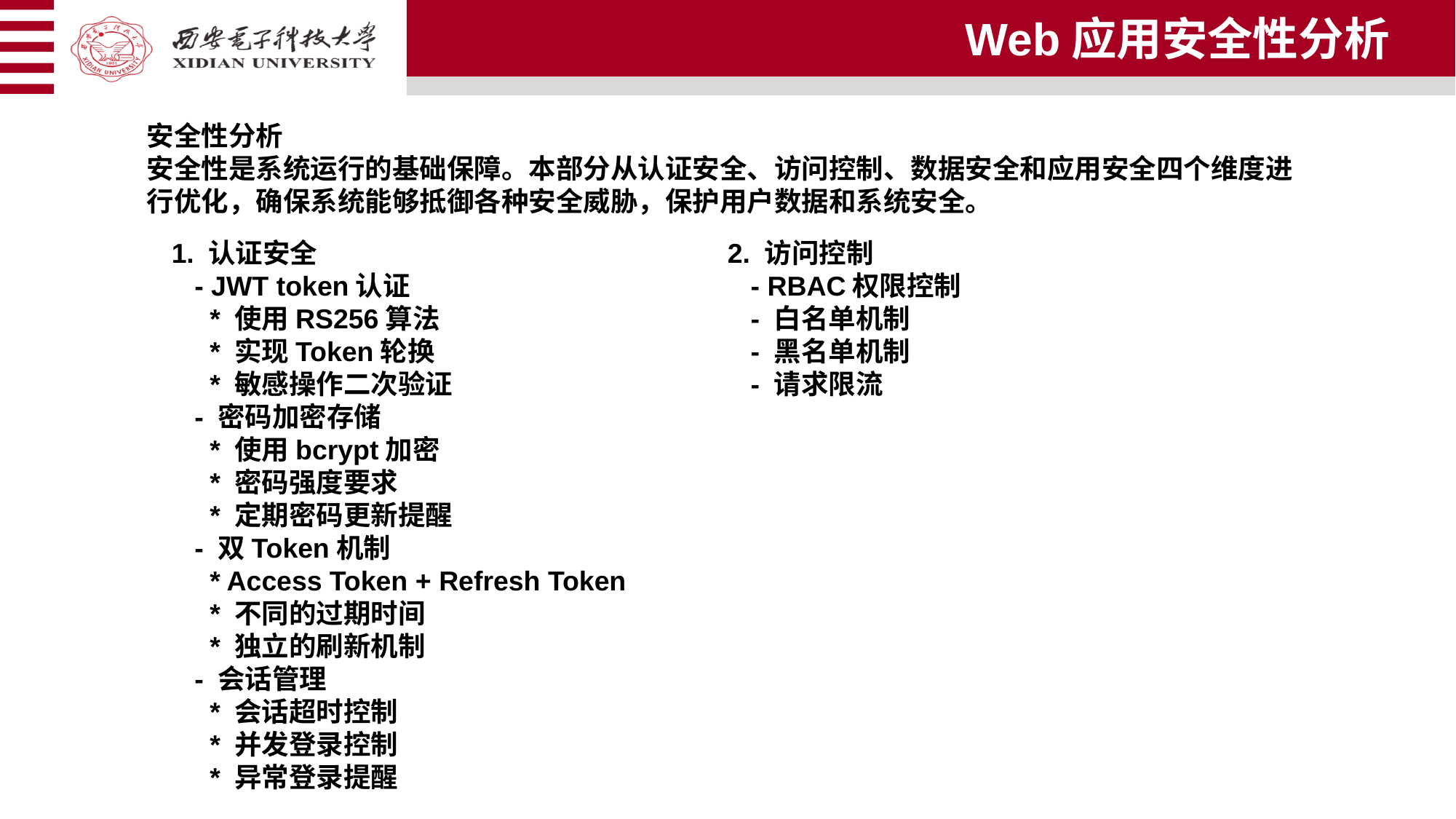

Web应用安全性分析

安全性分析
安全性是系统运行的基础保障。本部分从认证安全、访问控制、数据安全和应用安全四个维度进行优化，确保系统能够抵御各种安全威胁，保护用户数据和系统安全。

1. 认证安全
   - JWT token认证
     * 使用RS256算法
     * 实现Token轮换
     * 敏感操作二次验证
   - 密码加密存储
     * 使用bcrypt加密
     * 密码强度要求
     * 定期密码更新提醒
   - 双Token机制
     * Access Token + Refresh Token
     * 不同的过期时间
     * 独立的刷新机制
   - 会话管理
     * 会话超时控制
     * 并发登录控制
     * 异常登录提醒

2. 访问控制
   - RBAC权限控制
   - 白名单机制
   - 黑名单机制
   - 请求限流